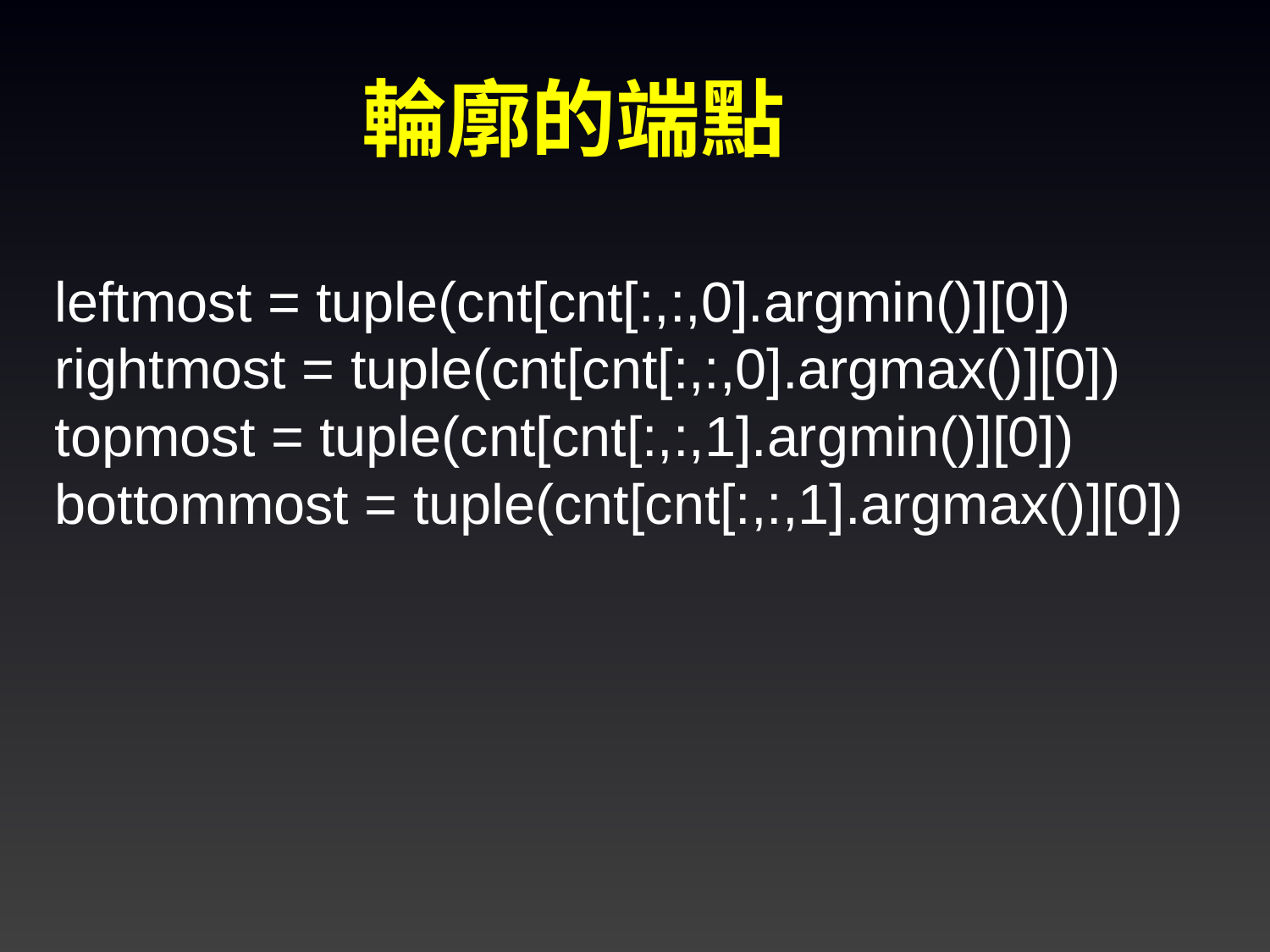

輪廓的端點
leftmost = tuple(cnt[cnt[:,:,0].argmin()][0])
rightmost = tuple(cnt[cnt[:,:,0].argmax()][0])
topmost = tuple(cnt[cnt[:,:,1].argmin()][0])
bottommost = tuple(cnt[cnt[:,:,1].argmax()][0])